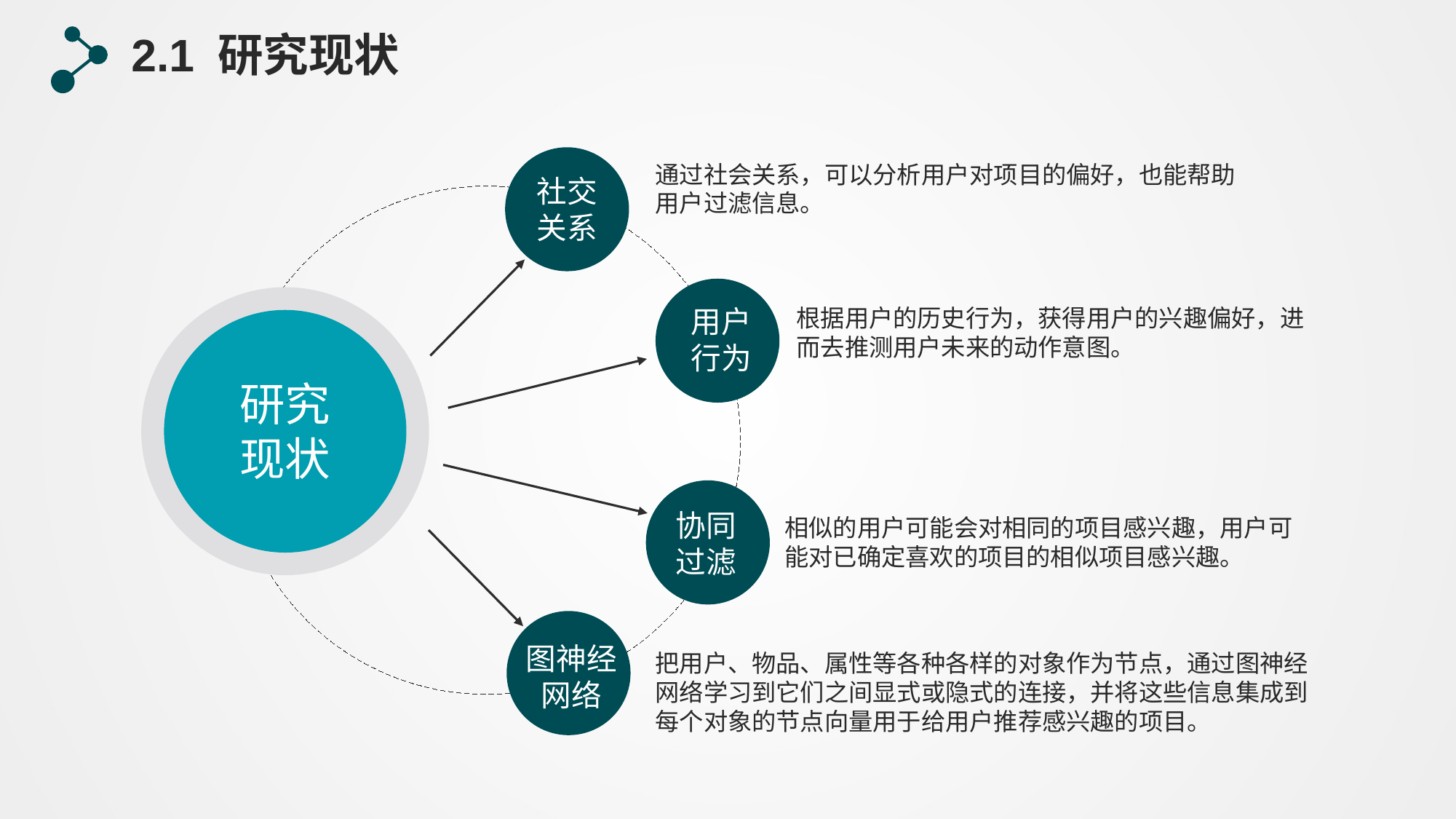

2.1 研究现状

社交关系
通过社会关系，可以分析用户对项目的偏好，也能帮助
用户过滤信息。

用户行为

根据用户的历史行为，获得用户的兴趣偏好，进而去推测用户未来的动作意图。

研究现状

协同过滤
相似的用户可能会对相同的项目感兴趣，用户可
能对已确定喜欢的项目的相似项目感兴趣。

图神经网络
把用户、物品、属性等各种各样的对象作为节点，通过图神经网络学习到它们之间显式或隐式的连接，并将这些信息集成到每个对象的节点向量用于给用户推荐感兴趣的项目。